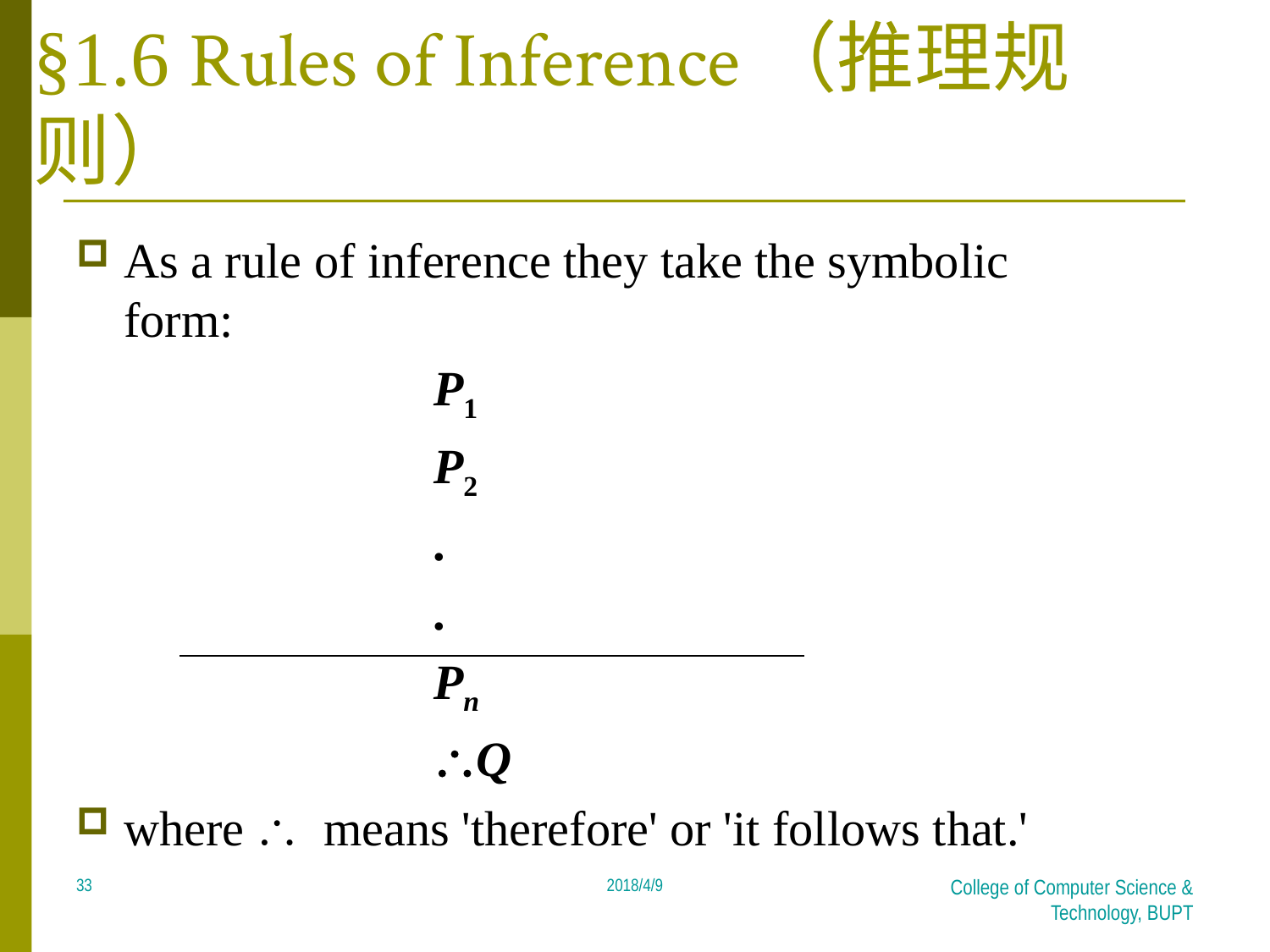

# §1.6 Rules of Inference（推理规则）
As a rule of inference they take the symbolic form:
			P1
			P2
			.
			.
			Pn
			∴Q
where ∴ means 'therefore' or 'it follows that.'
33
2018/4/9
College of Computer Science & Technology, BUPT